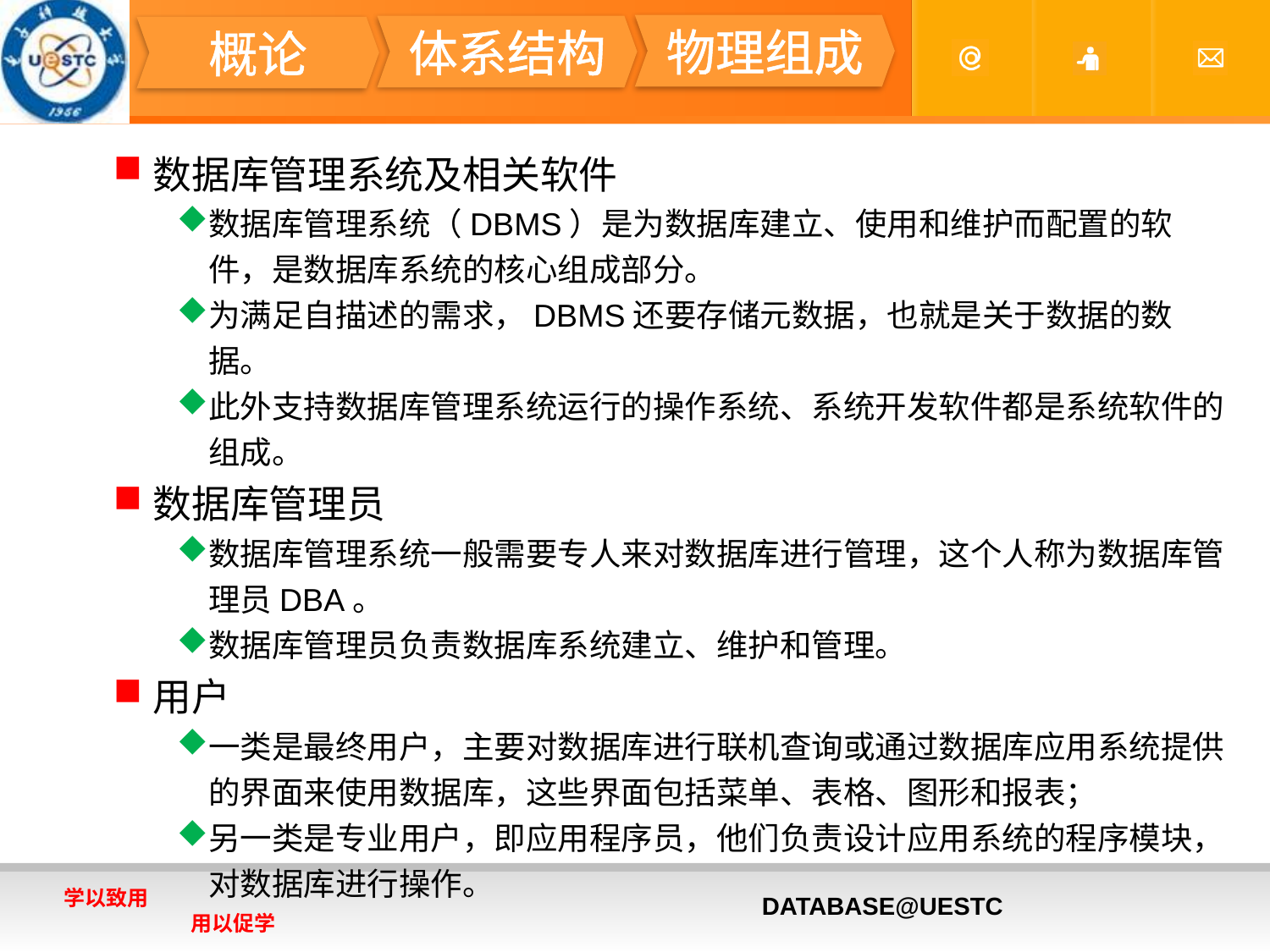

#
物理组成
体系结构
概论
数据库管理系统及相关软件
数据库管理系统（DBMS）是为数据库建立、使用和维护而配置的软件，是数据库系统的核心组成部分。
为满足自描述的需求，DBMS还要存储元数据，也就是关于数据的数据。
此外支持数据库管理系统运行的操作系统、系统开发软件都是系统软件的组成。
数据库管理员
数据库管理系统一般需要专人来对数据库进行管理，这个人称为数据库管理员DBA。
数据库管理员负责数据库系统建立、维护和管理。
用户
一类是最终用户，主要对数据库进行联机查询或通过数据库应用系统提供的界面来使用数据库，这些界面包括菜单、表格、图形和报表；
另一类是专业用户，即应用程序员，他们负责设计应用系统的程序模块，对数据库进行操作。